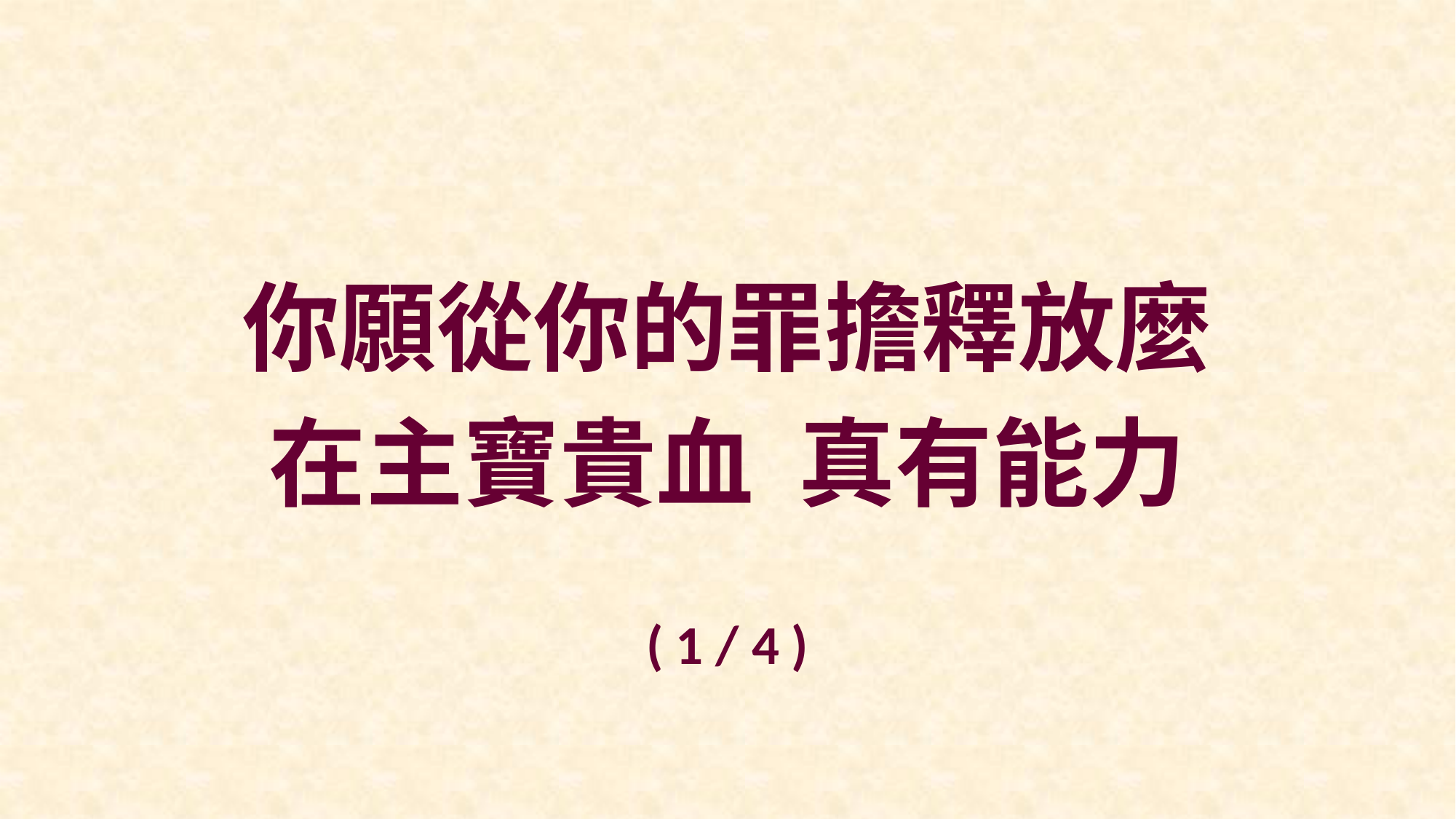

你願從你的罪擔釋放麼
在主寶貴血  真有能力
( 1 / 4 )